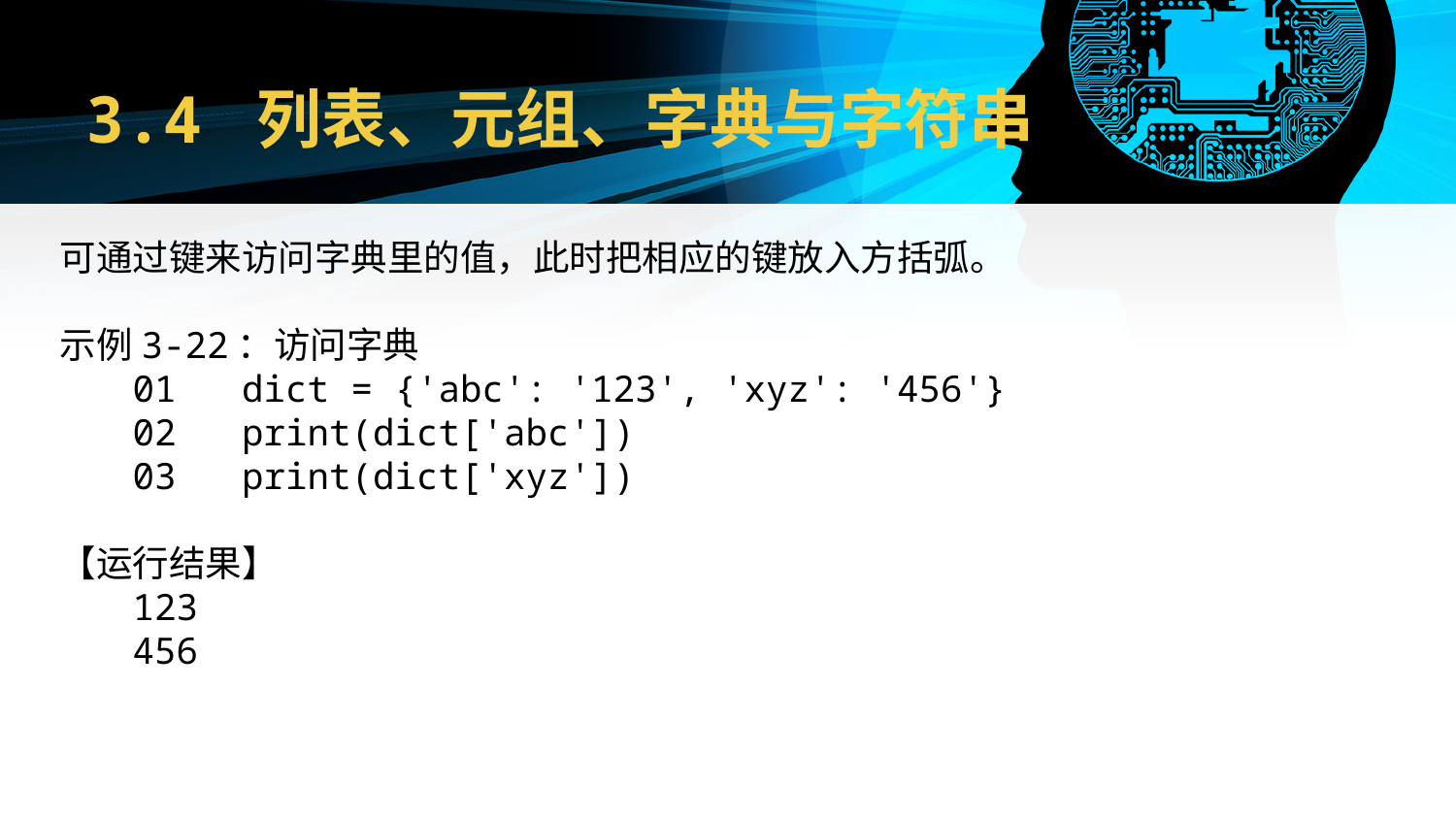

# 3.4 列表、元组、字典与字符串
可通过键来访问字典里的值，此时把相应的键放入方括弧。

示例3-22：访问字典
01   dict = {'abc': '123', 'xyz': '456'}
02   print(dict['abc'])
03   print(dict['xyz'])

【运行结果】
123
456